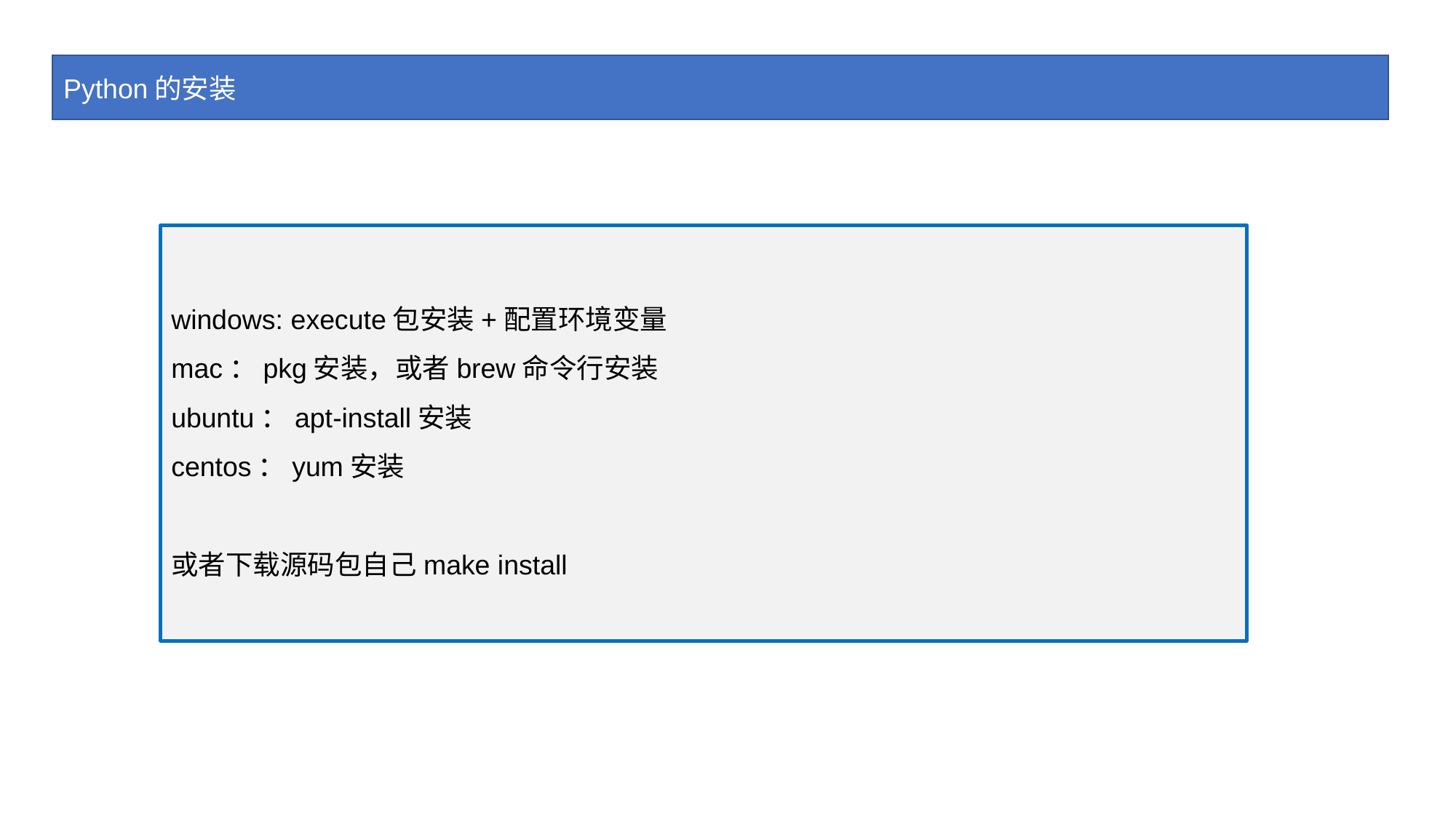

Python的安装
windows: execute包安装+配置环境变量
mac：pkg安装，或者brew命令行安装
ubuntu：apt-install安装
centos：yum安装

或者下载源码包自己make install